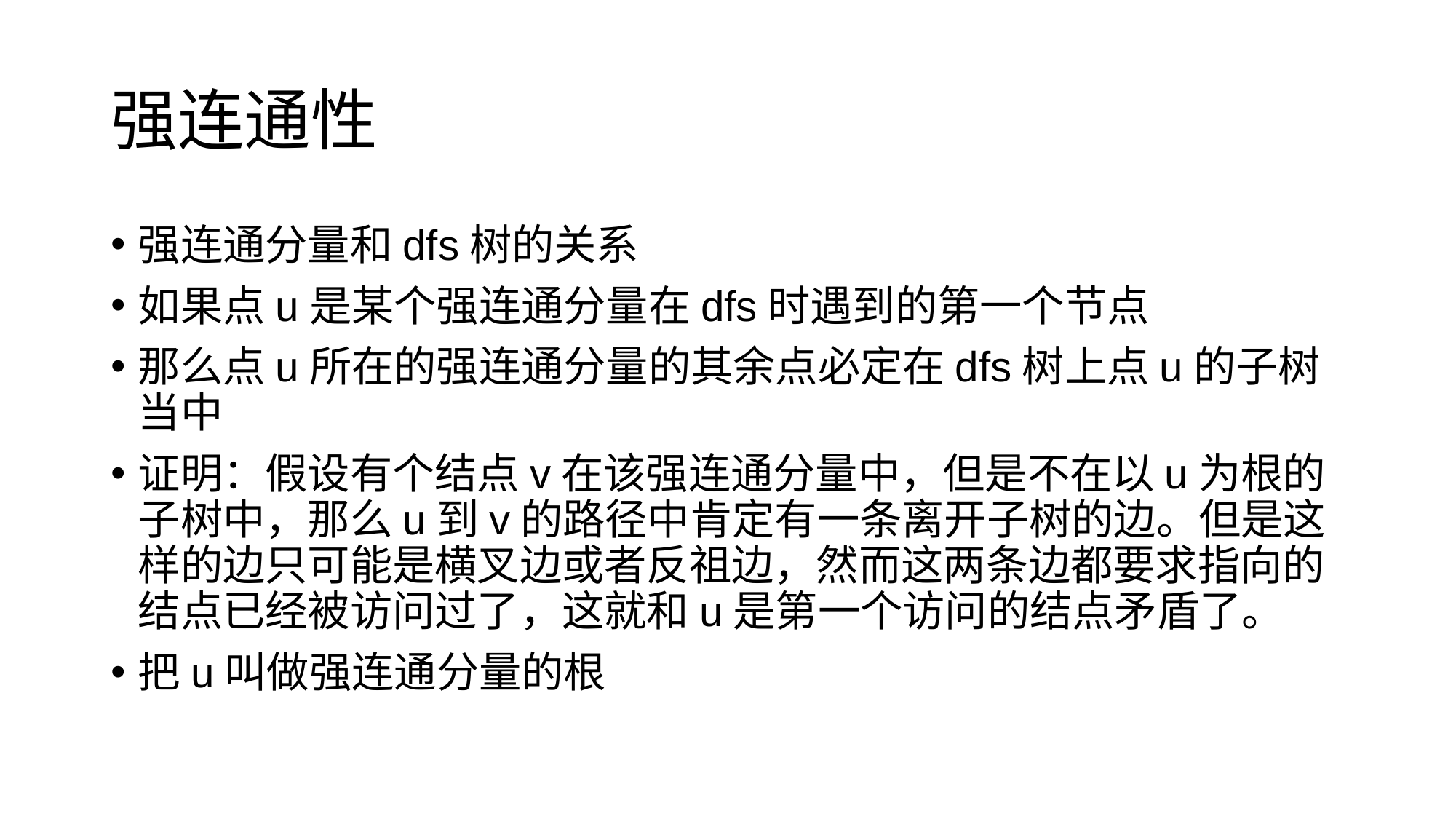

# 强连通性
强连通分量和dfs树的关系
如果点u是某个强连通分量在dfs时遇到的第一个节点
那么点u所在的强连通分量的其余点必定在dfs树上点u的子树当中
证明：假设有个结点v在该强连通分量中，但是不在以u为根的子树中，那么u到v的路径中肯定有一条离开子树的边。但是这样的边只可能是横叉边或者反祖边，然而这两条边都要求指向的结点已经被访问过了，这就和u是第一个访问的结点矛盾了。
把u叫做强连通分量的根